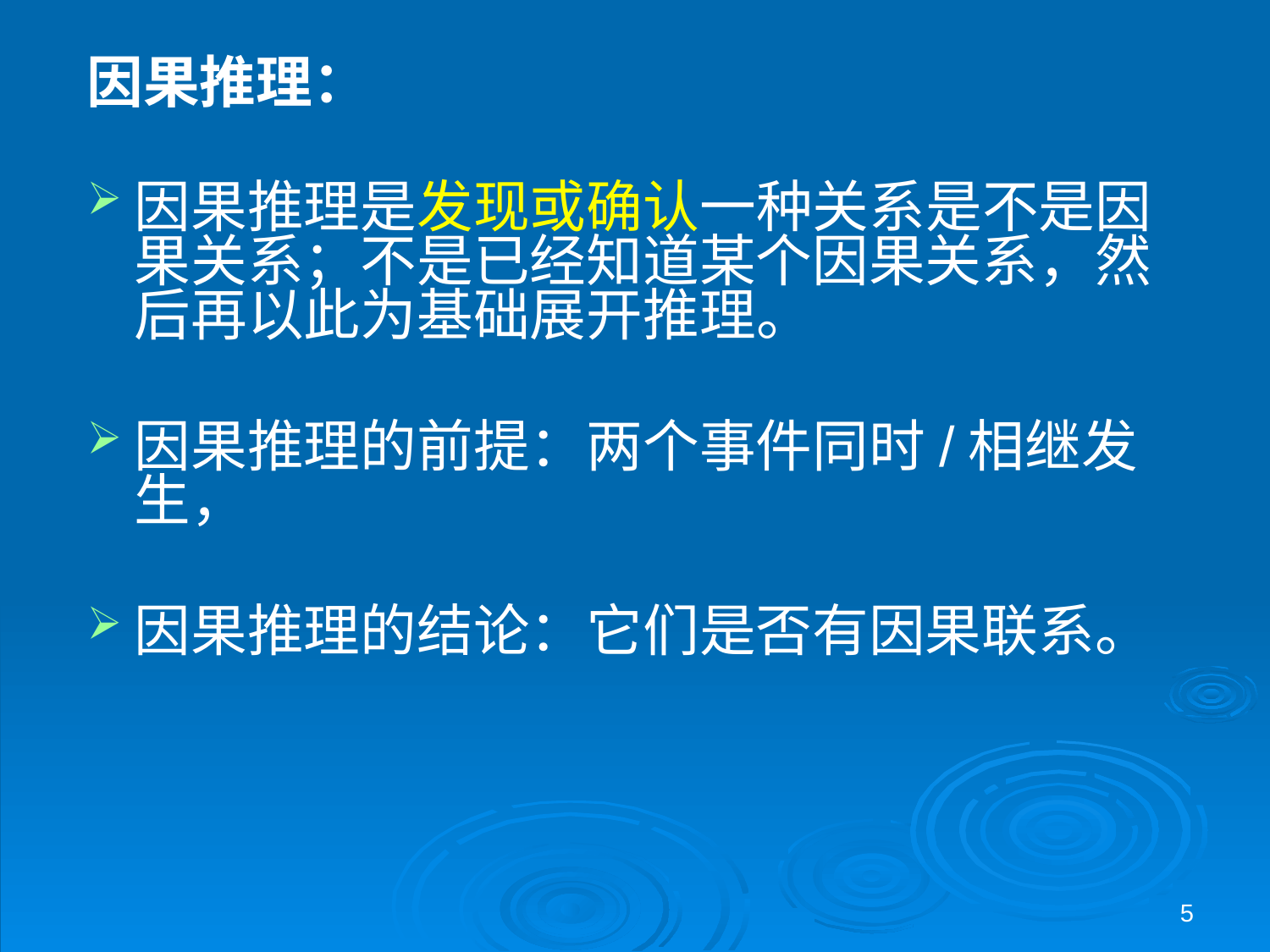

因果推理：

因果推理是发现或确认一种关系是不是因果关系；不是已经知道某个因果关系，然后再以此为基础展开推理。

因果推理的前提：两个事件同时/相继发生，

因果推理的结论：它们是否有因果联系。

5